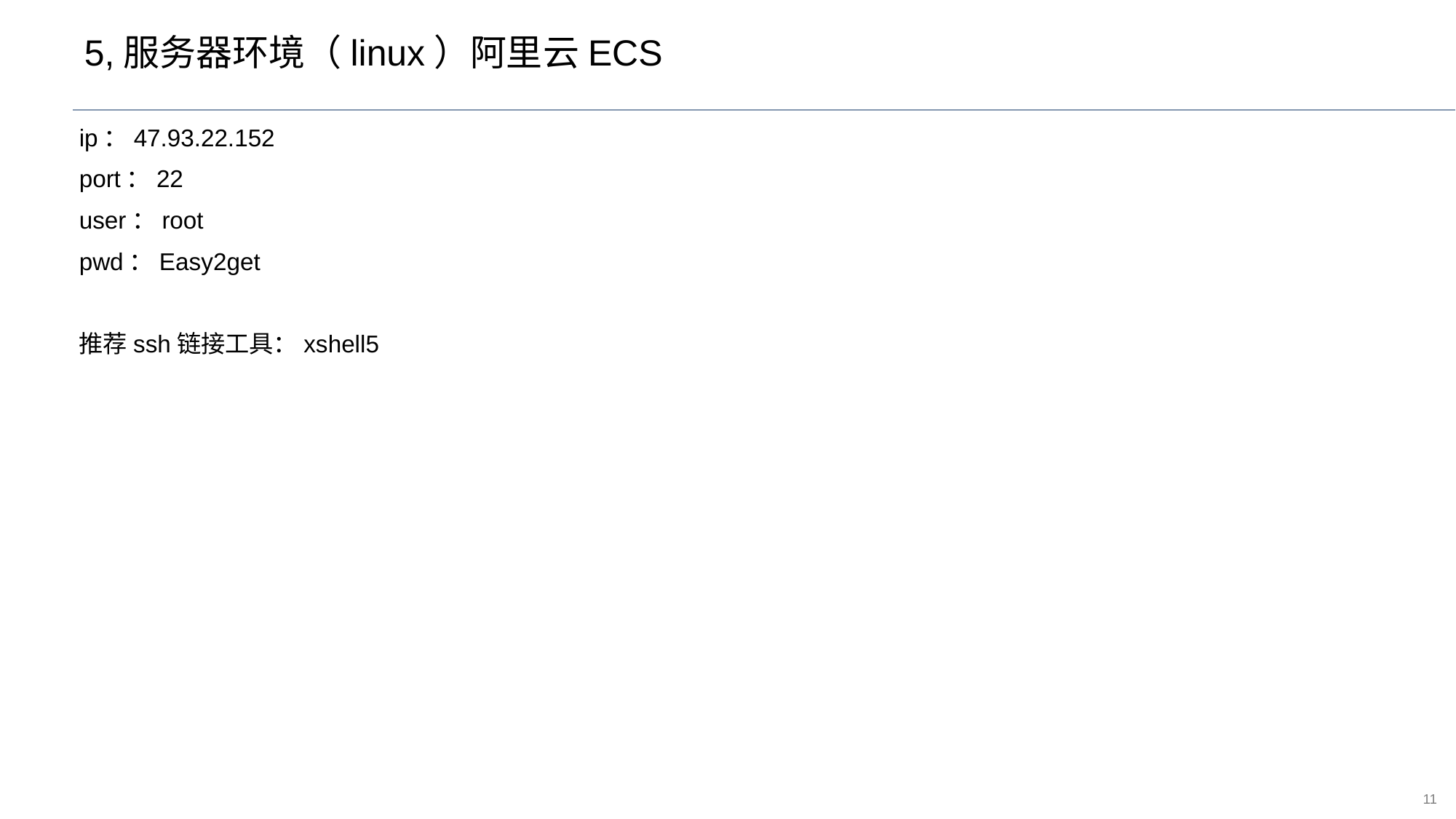

# 5,服务器环境（linux）阿里云ECS
ip：47.93.22.152
port：22
user：root
pwd：Easy2get

推荐ssh链接工具：xshell5